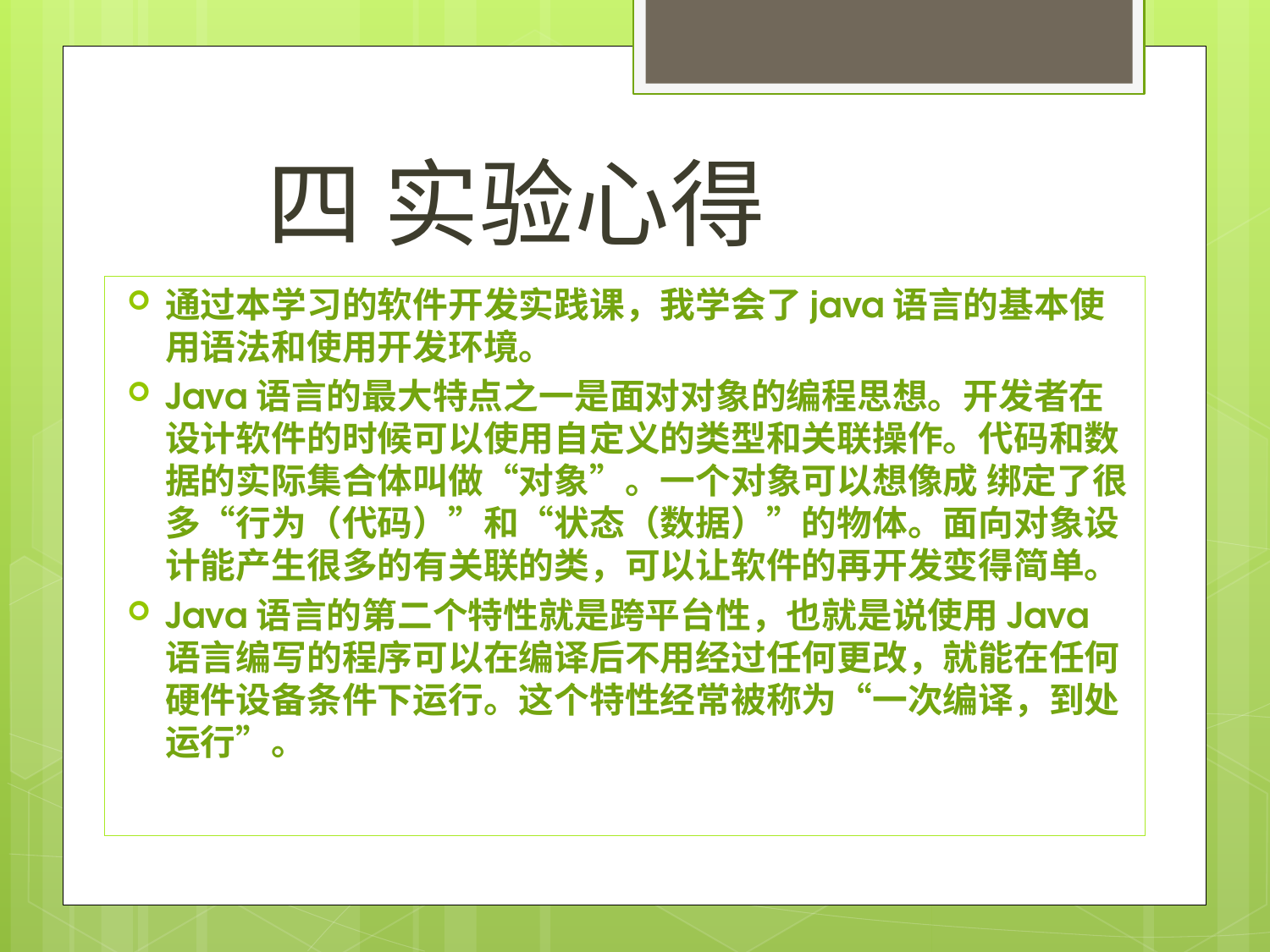

# 四 实验心得
通过本学习的软件开发实践课，我学会了java语言的基本使用语法和使用开发环境。
Java语言的最大特点之一是面对对象的编程思想。开发者在设计软件的时候可以使用自定义的类型和关联操作。代码和数据的实际集合体叫做“对象”。一个对象可以想像成 绑定了很多“行为（代码）”和“状态（数据）”的物体。面向对象设计能产生很多的有关联的类，可以让软件的再开发变得简单。
Java语言的第二个特性就是跨平台性，也就是说使用Java语言编写的程序可以在编译后不用经过任何更改，就能在任何硬件设备条件下运行。这个特性经常被称为“一次编译，到处运行”。